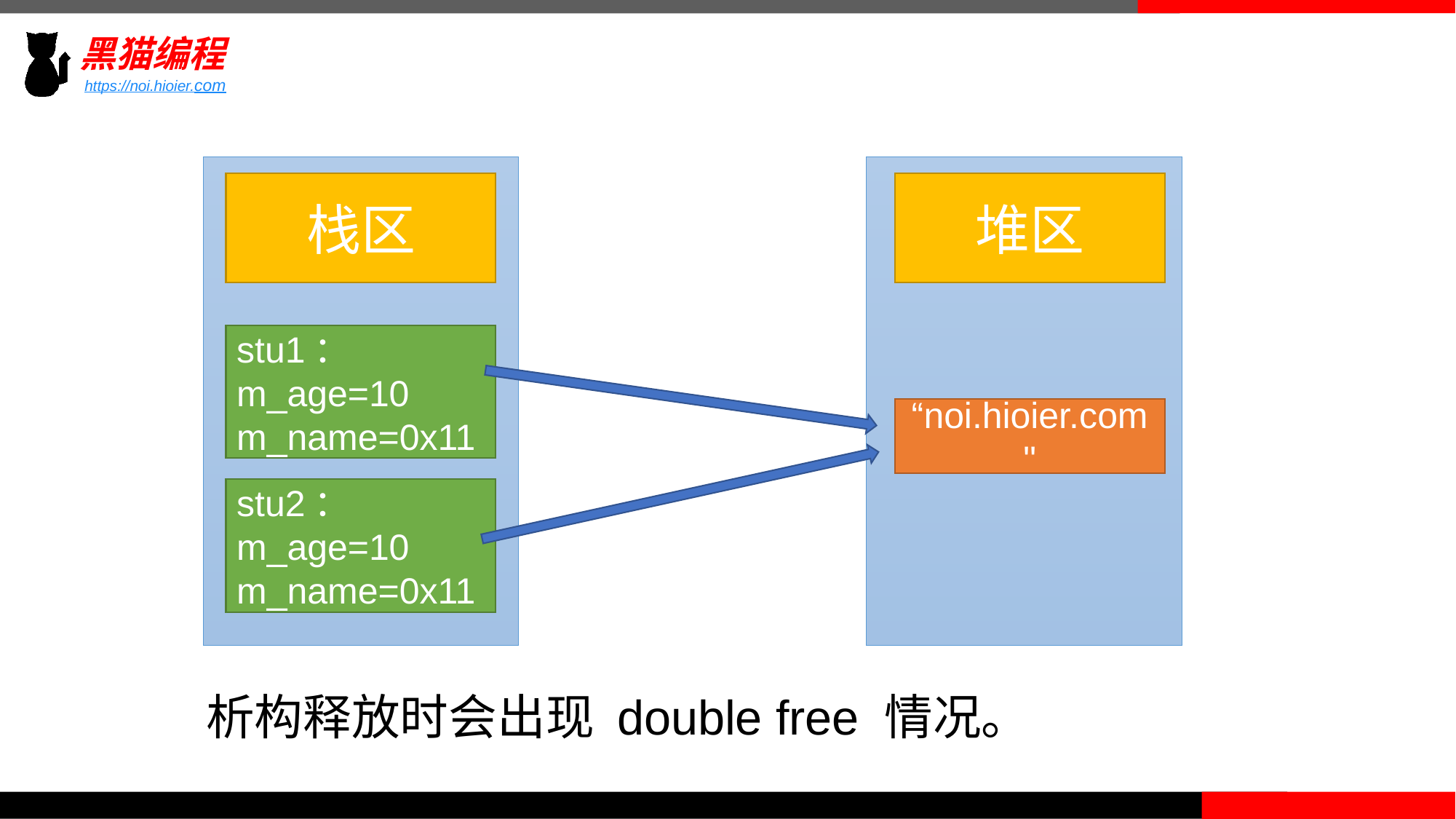

栈区
堆区

stu1：
m_age=10
m_name=0x11
“noi.hioier.com"
stu2：
m_age=10
m_name=0x11
析构释放时会出现 double free 情况。